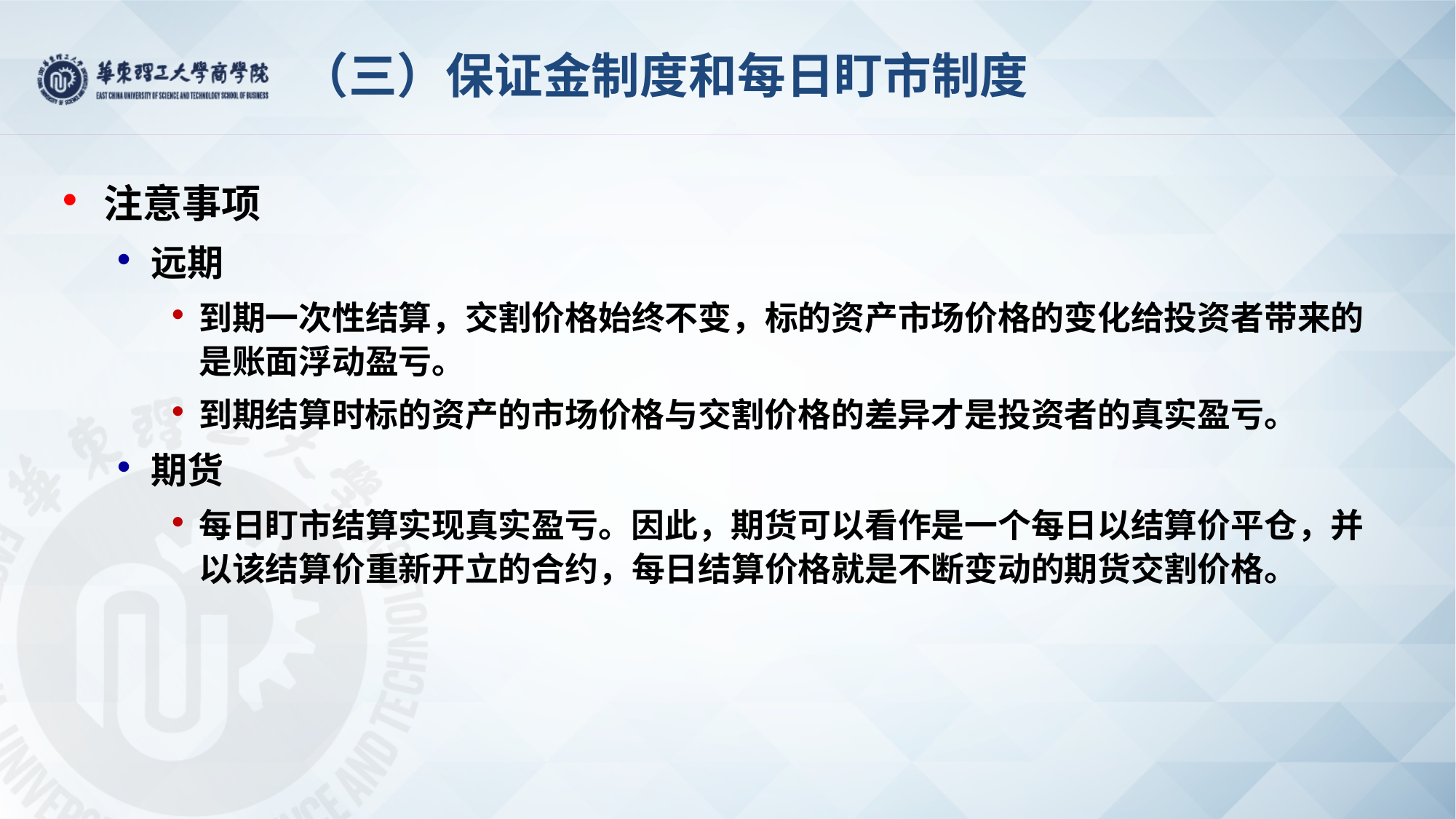

# （三）保证金制度和每日盯市制度
注意事项
远期
到期一次性结算，交割价格始终不变，标的资产市场价格的变化给投资者带来的是账面浮动盈亏。
到期结算时标的资产的市场价格与交割价格的差异才是投资者的真实盈亏。
期货
每日盯市结算实现真实盈亏。因此，期货可以看作是一个每日以结算价平仓，并以该结算价重新开立的合约，每日结算价格就是不断变动的期货交割价格。